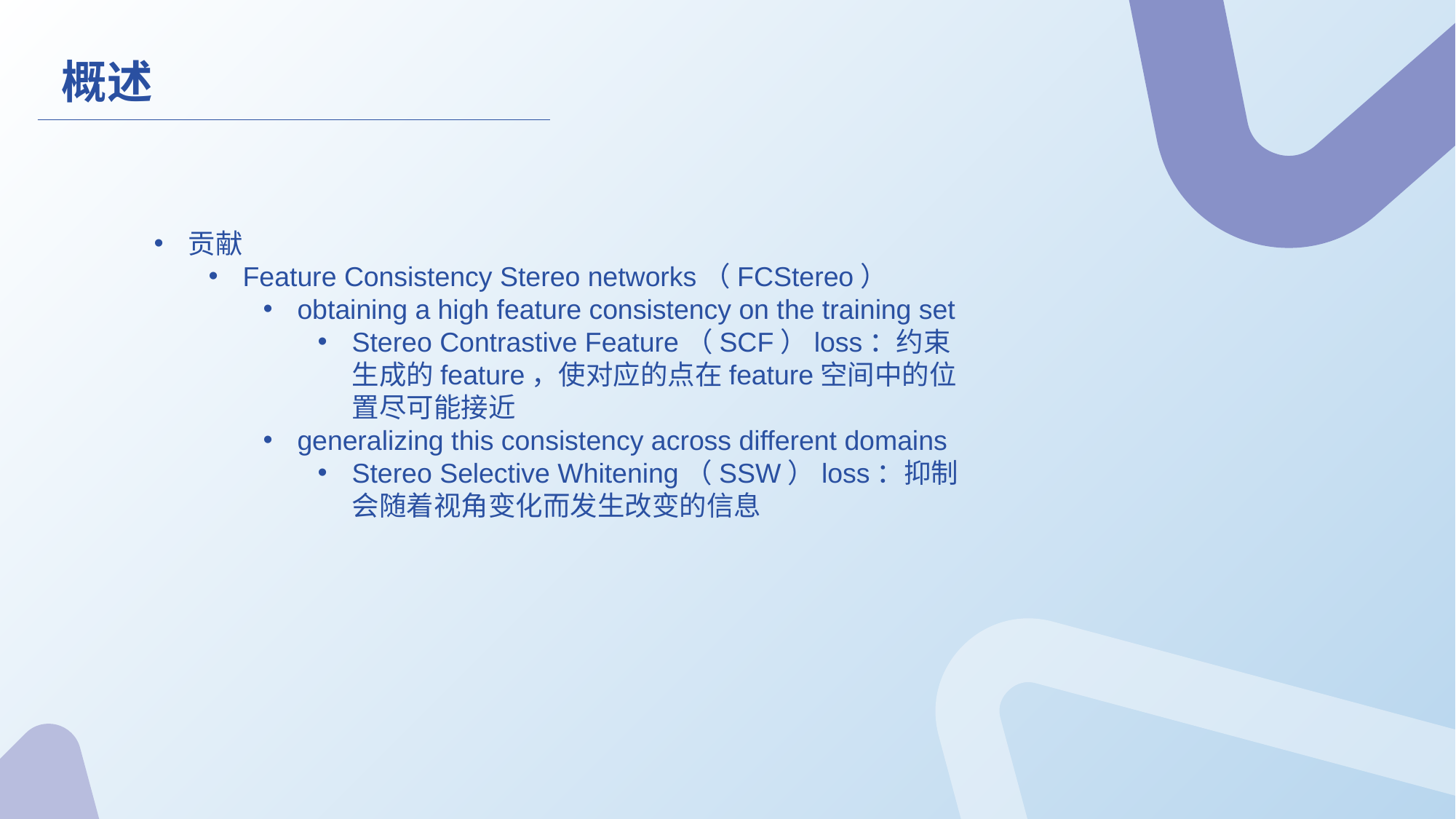

概述
贡献
Feature Consistency Stereo networks（FCStereo）
obtaining a high feature consistency on the training set
Stereo Contrastive Feature（SCF）loss：约束生成的feature，使对应的点在feature空间中的位置尽可能接近
generalizing this consistency across different domains
Stereo Selective Whitening（SSW）loss：抑制会随着视角变化而发生改变的信息